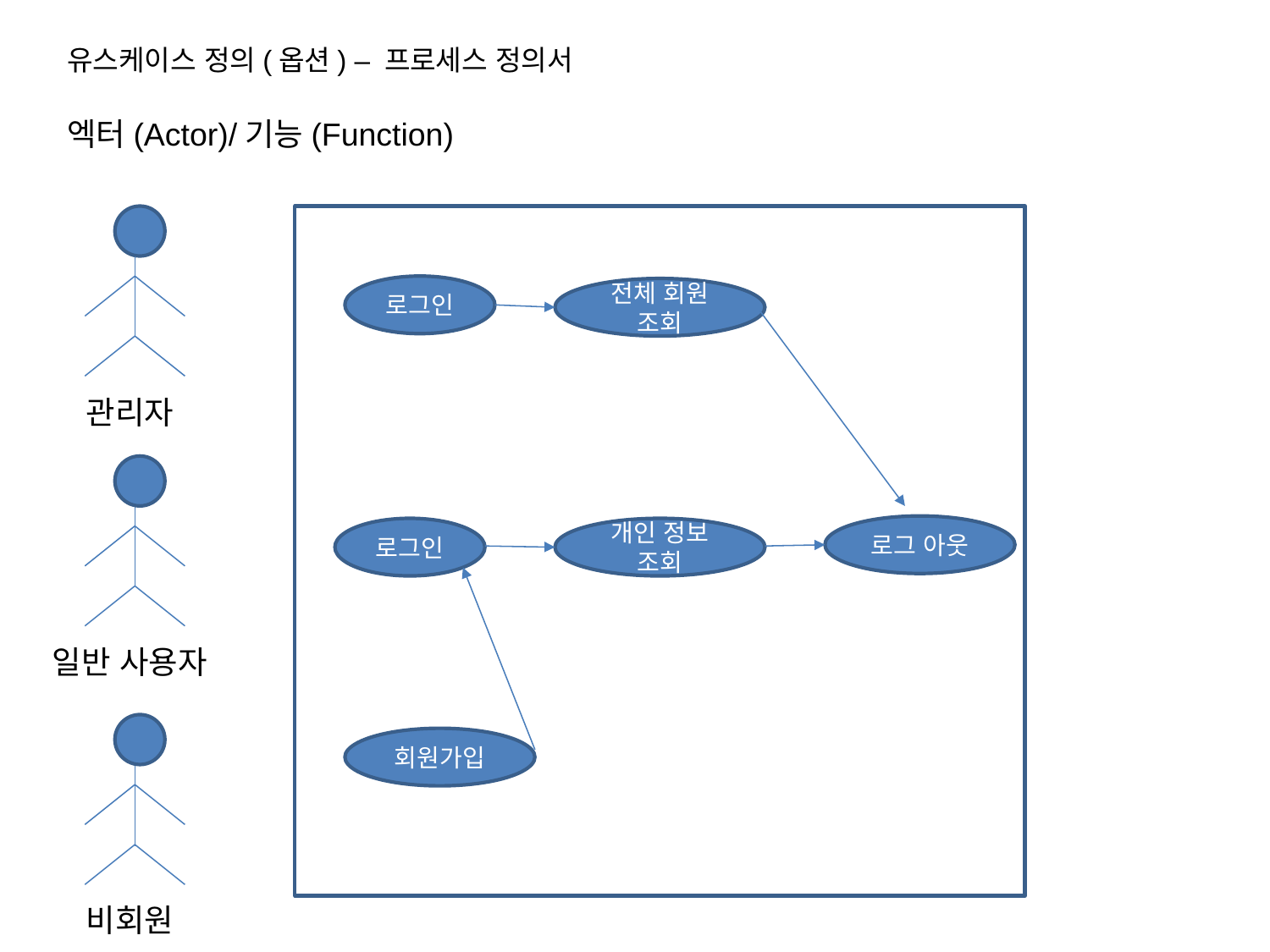

유스케이스 정의(옵션) – 프로세스 정의서

엑터(Actor)/기능(Function)

로그인
전체 회원 조회
관리자

로그 아웃
개인 정보 조회
로그인
일반 사용자

회원가입
비회원